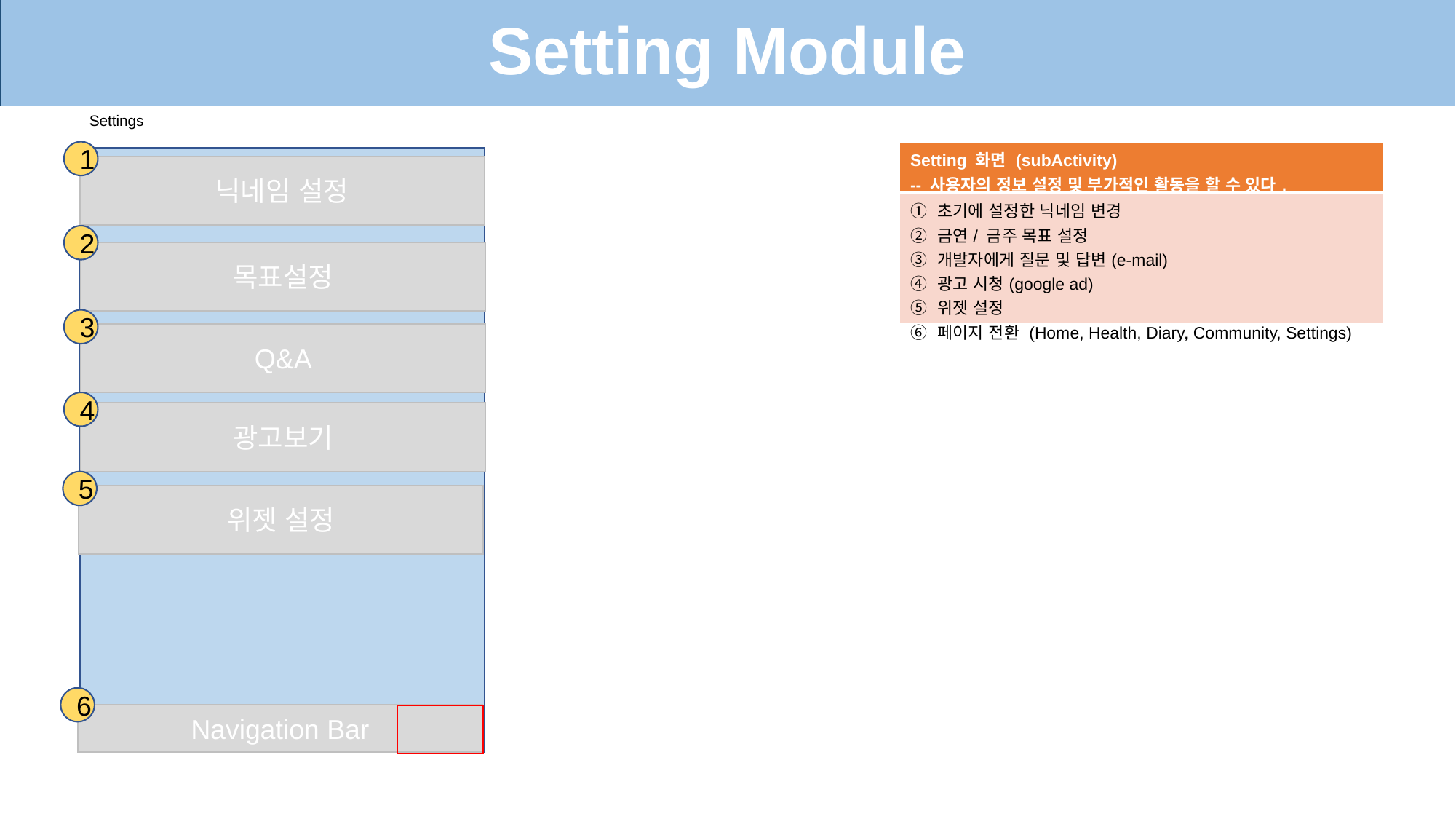

Setting Module
Settings
1
| Setting 화면 (subActivity) -- 사용자의 정보 설정 및 부가적인 활동을 할 수 있다. |
| --- |
| 초기에 설정한 닉네임 변경 금연/ 금주 목표 설정 개발자에게 질문 및 답변(e-mail) 광고 시청(google ad) 위젯 설정 페이지 전환 (Home, Health, Diary, Community, Settings) |

닉네임 설정
2
목표설정
3
Q&A
4
광고보기
5
위젯 설정
6
Navigation Bar